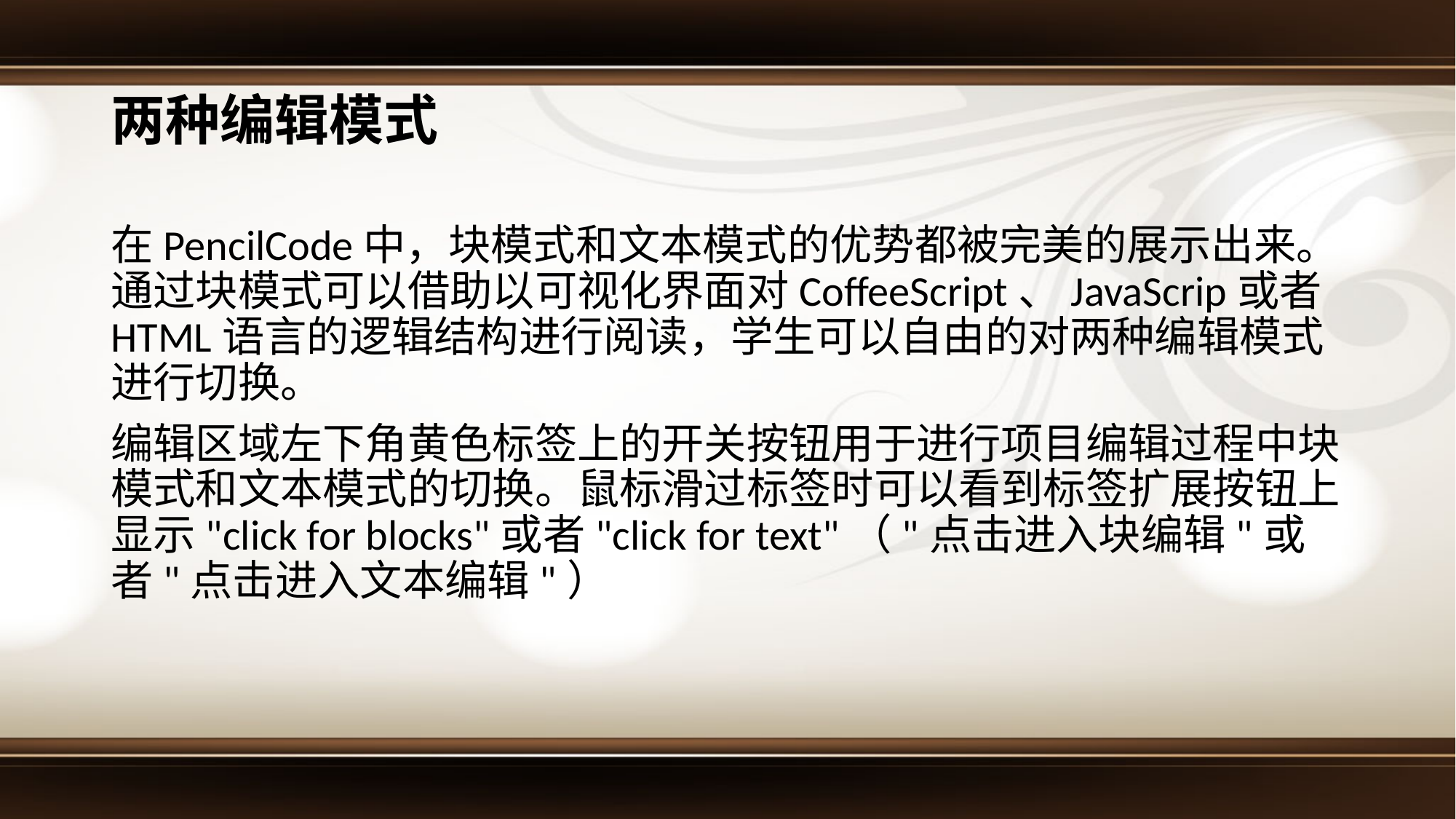

# 两种编辑模式
在PencilCode中，块模式和文本模式的优势都被完美的展示出来。通过块模式可以借助以可视化界面对CoffeeScript、JavaScrip或者HTML语言的逻辑结构进行阅读，学生可以自由的对两种编辑模式进行切换。
编辑区域左下角黄色标签上的开关按钮用于进行项目编辑过程中块模式和文本模式的切换。鼠标滑过标签时可以看到标签扩展按钮上显示"click for blocks"或者"click for text"（"点击进入块编辑"或者"点击进入文本编辑"）